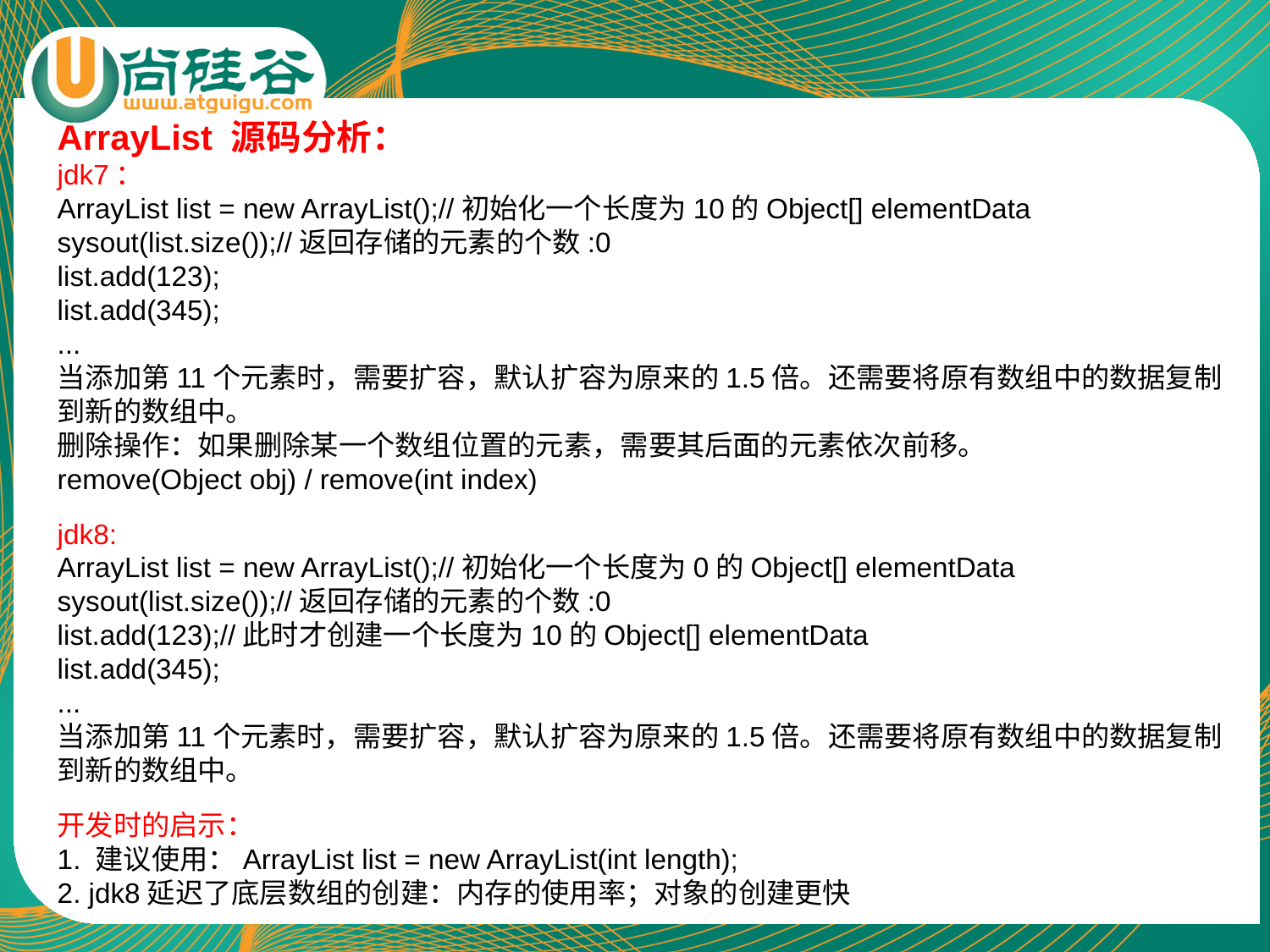

ArrayList 源码分析：
jdk7：
ArrayList list = new ArrayList();//初始化一个长度为10的Object[] elementData
sysout(list.size());//返回存储的元素的个数:0
list.add(123);
list.add(345);
...
当添加第11个元素时，需要扩容，默认扩容为原来的1.5倍。还需要将原有数组中的数据复制到新的数组中。
删除操作：如果删除某一个数组位置的元素，需要其后面的元素依次前移。
remove(Object obj) / remove(int index)
jdk8:
ArrayList list = new ArrayList();//初始化一个长度为0的Object[] elementData
sysout(list.size());//返回存储的元素的个数:0
list.add(123);//此时才创建一个长度为10的Object[] elementData
list.add(345);
...
当添加第11个元素时，需要扩容，默认扩容为原来的1.5倍。还需要将原有数组中的数据复制到新的数组中。
开发时的启示：
1. 建议使用：ArrayList list = new ArrayList(int length);
2. jdk8延迟了底层数组的创建：内存的使用率；对象的创建更快